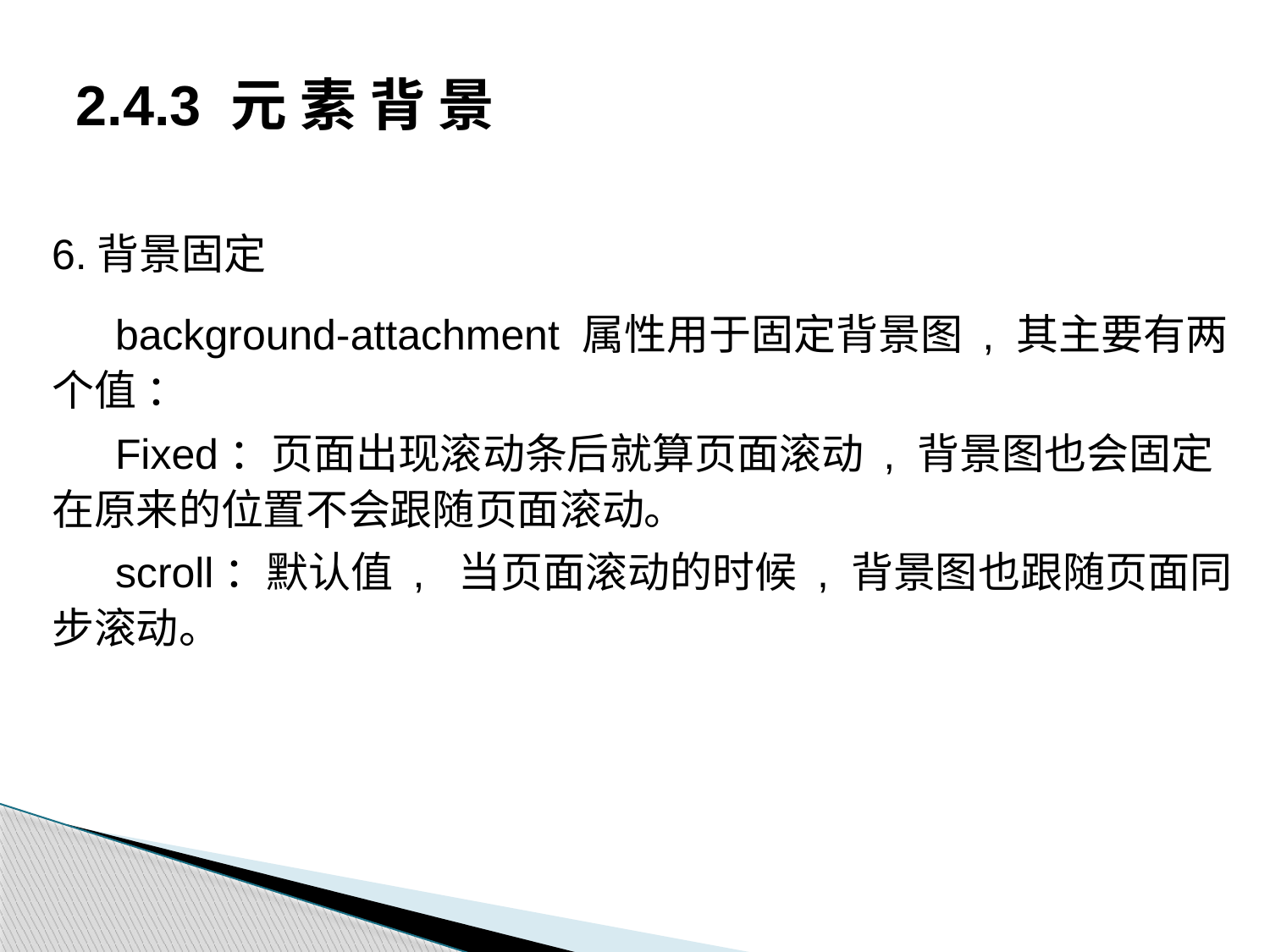

# 2.4.3 元 素 背 景
6.背景固定
background-attachment 属性用于固定背景图 , 其主要有两个值 ：
Fixed：页面出现滚动条后就算页面滚动 , 背景图也会固定在原来的位置不会跟随页面滚动。
scroll：默认值 ,  当页面滚动的时候 , 背景图也跟随页面同步滚动。